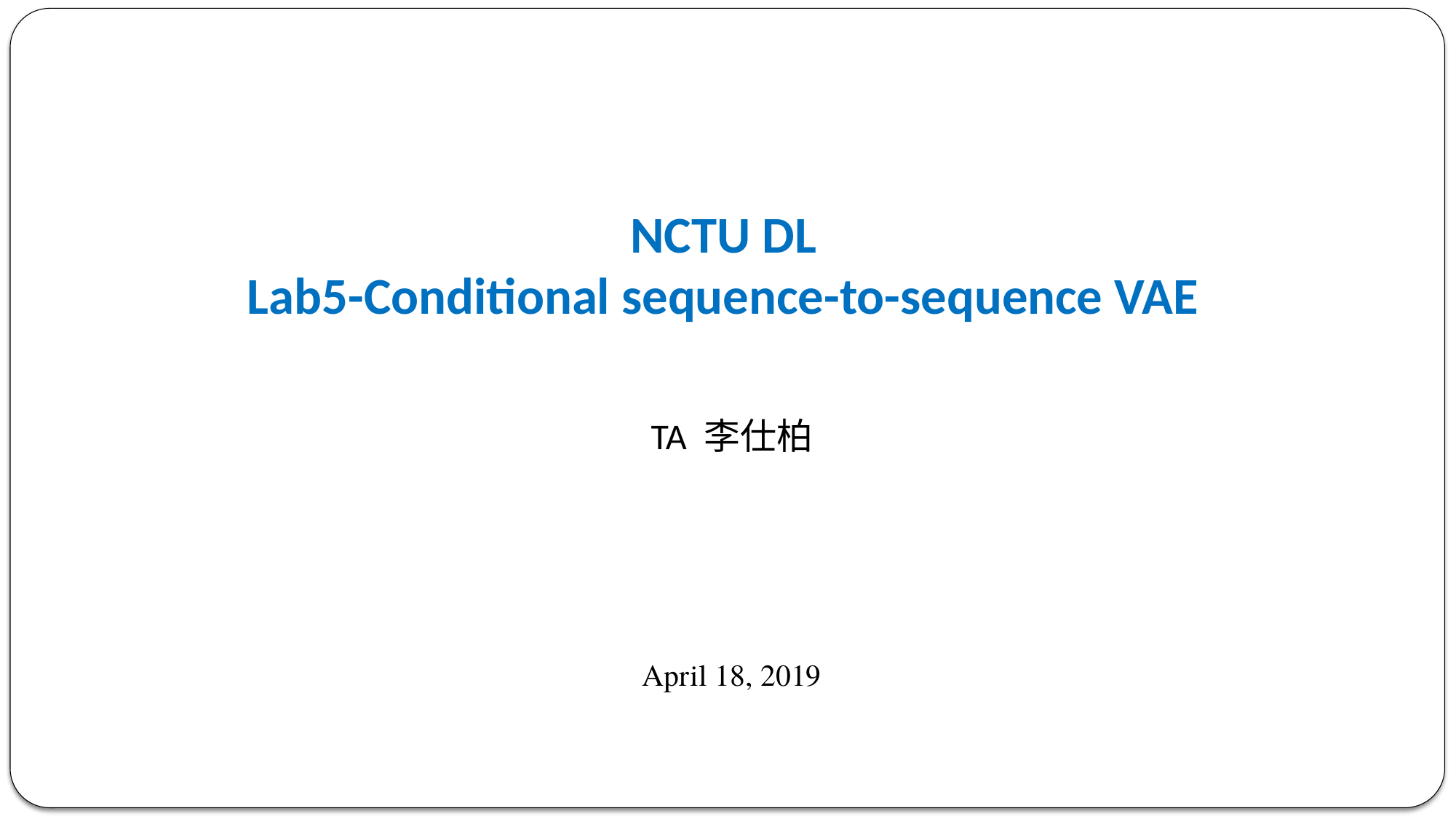

# NCTU DL Lab5-Conditional sequence-to-sequence VAE
TA 李仕柏
April 18, 2019